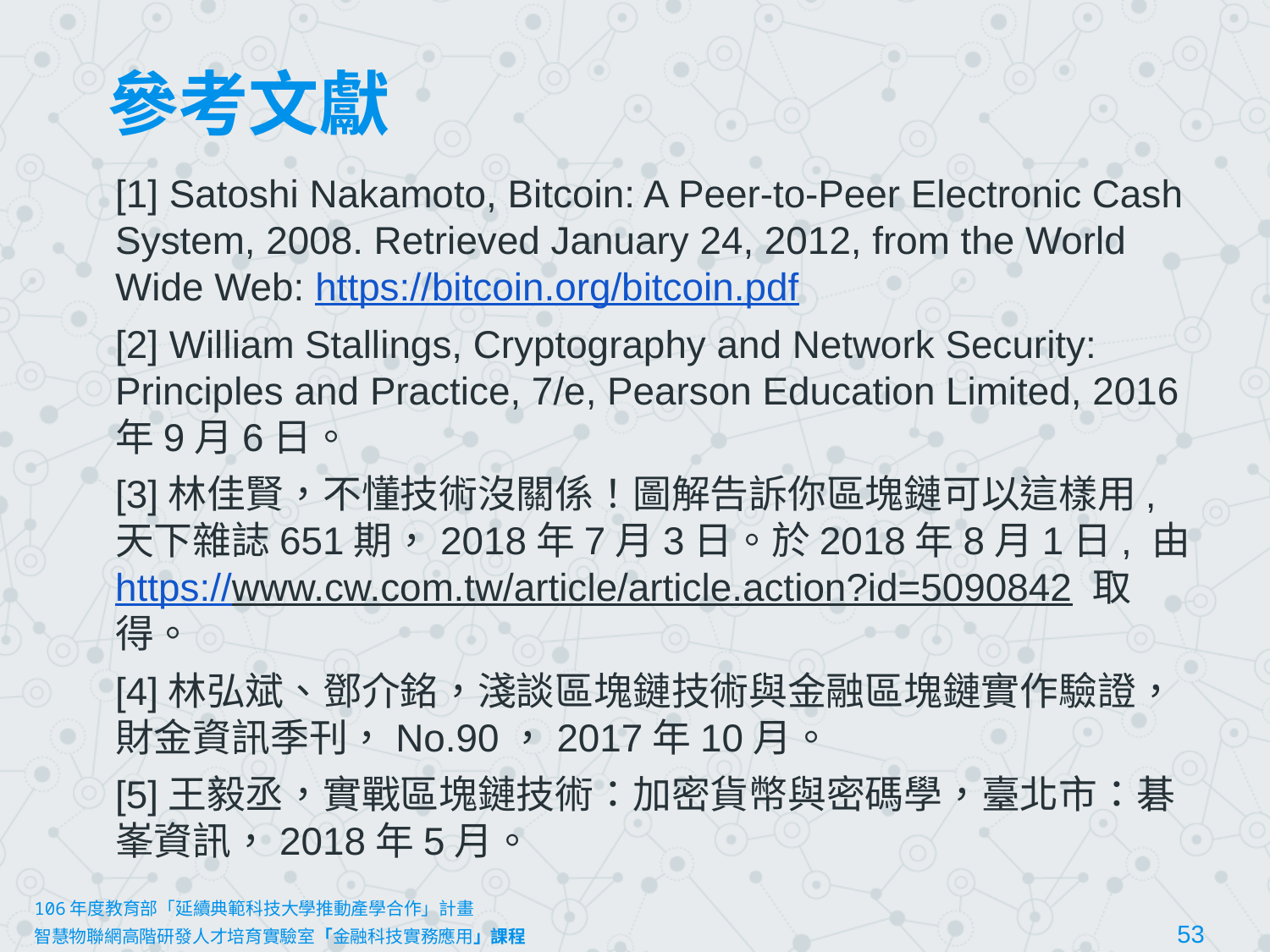

參考文獻
[1] Satoshi Nakamoto, Bitcoin: A Peer-to-Peer Electronic Cash System, 2008. Retrieved January 24, 2012, from the World Wide Web: https://bitcoin.org/bitcoin.pdf
[2] William Stallings, Cryptography and Network Security: Principles and Practice, 7/e, Pearson Education Limited, 2016年9月6日。
[3]林佳賢，不懂技術沒關係！圖解告訴你區塊鏈可以這樣用, 天下雜誌651期，2018年7月3日。於2018年8月1日, 由https://www.cw.com.tw/article/article.action?id=5090842 取得。
[4]林弘斌、鄧介銘，淺談區塊鏈技術與金融區塊鏈實作驗證， 財金資訊季刊，No.90，2017年10月。
[5]王毅丞，實戰區塊鏈技術：加密貨幣與密碼學，臺北市：碁峯資訊，2018年5月。

106年度教育部「延續典範科技大學推動產學合作」計畫
智慧物聯網高階研發人才培育實驗室「金融科技實務應用」課程						53